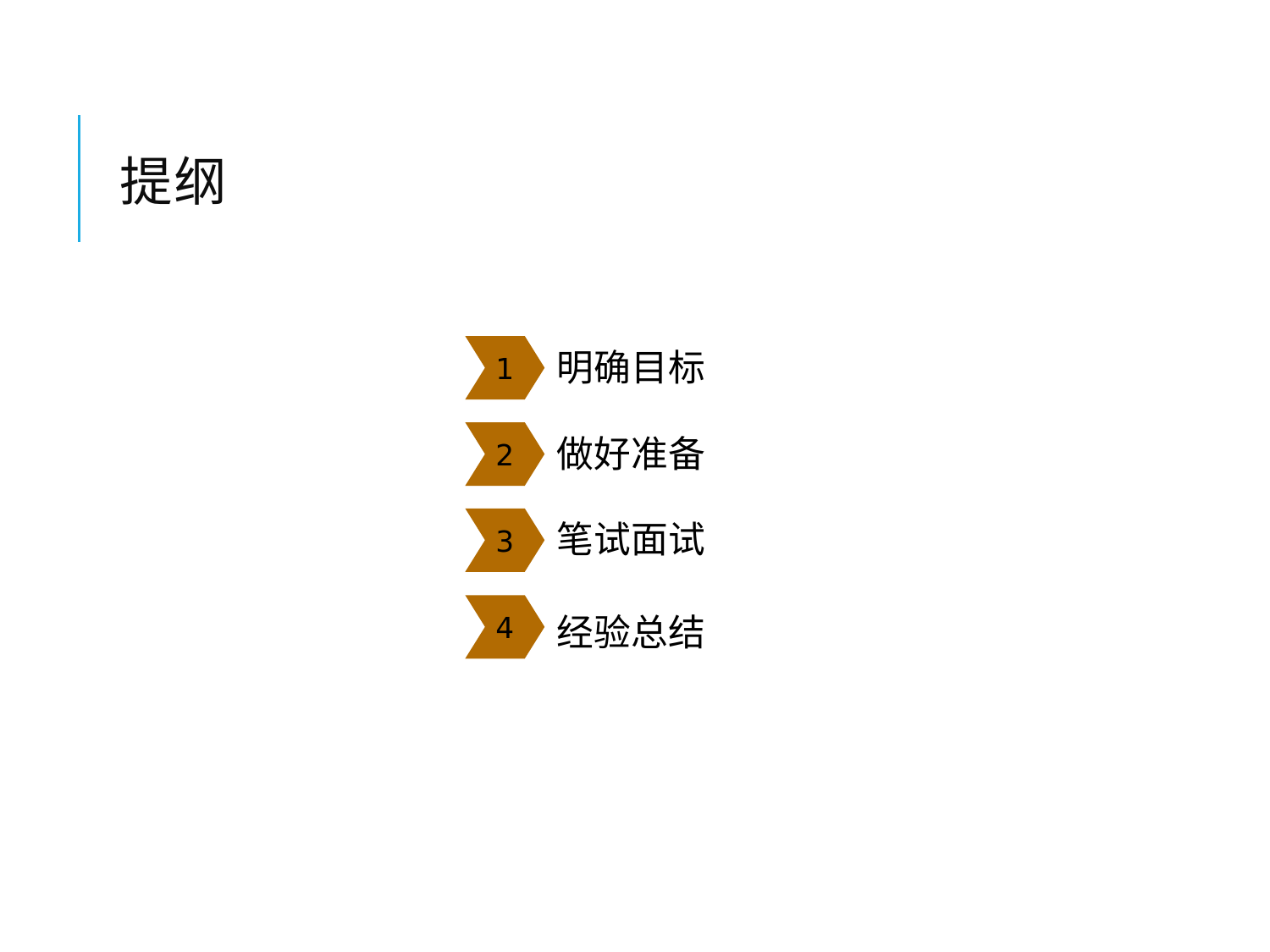

# 提纲
1
明确目标
2
做好准备
3
笔试面试
4
经验总结